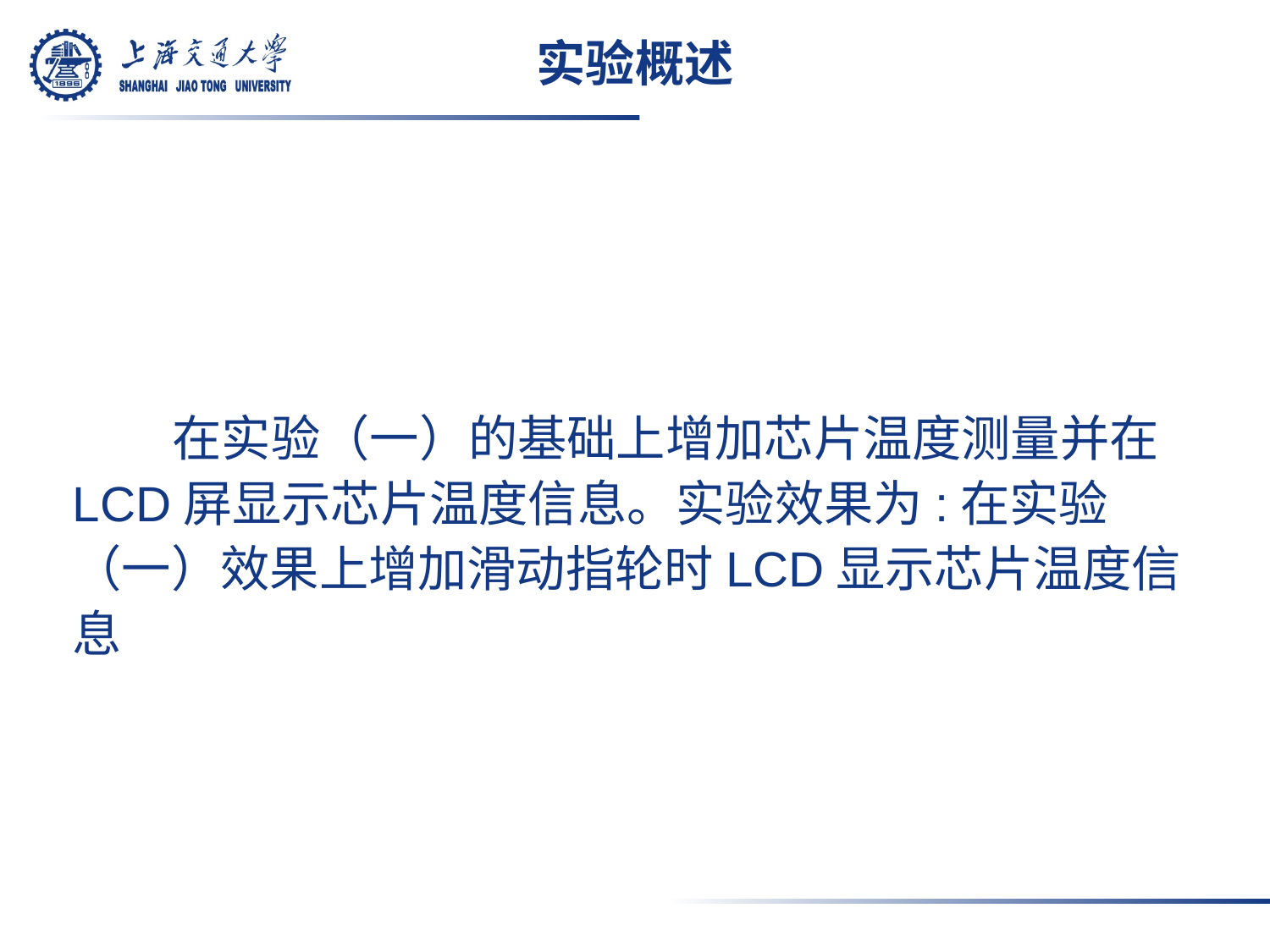

# 实验概述

        在实验（一）的基础上增加芯片温度测量并在LCD屏显示芯片温度信息。实验效果为:在实验（一）效果上增加滑动指轮时LCD显示芯片温度信息